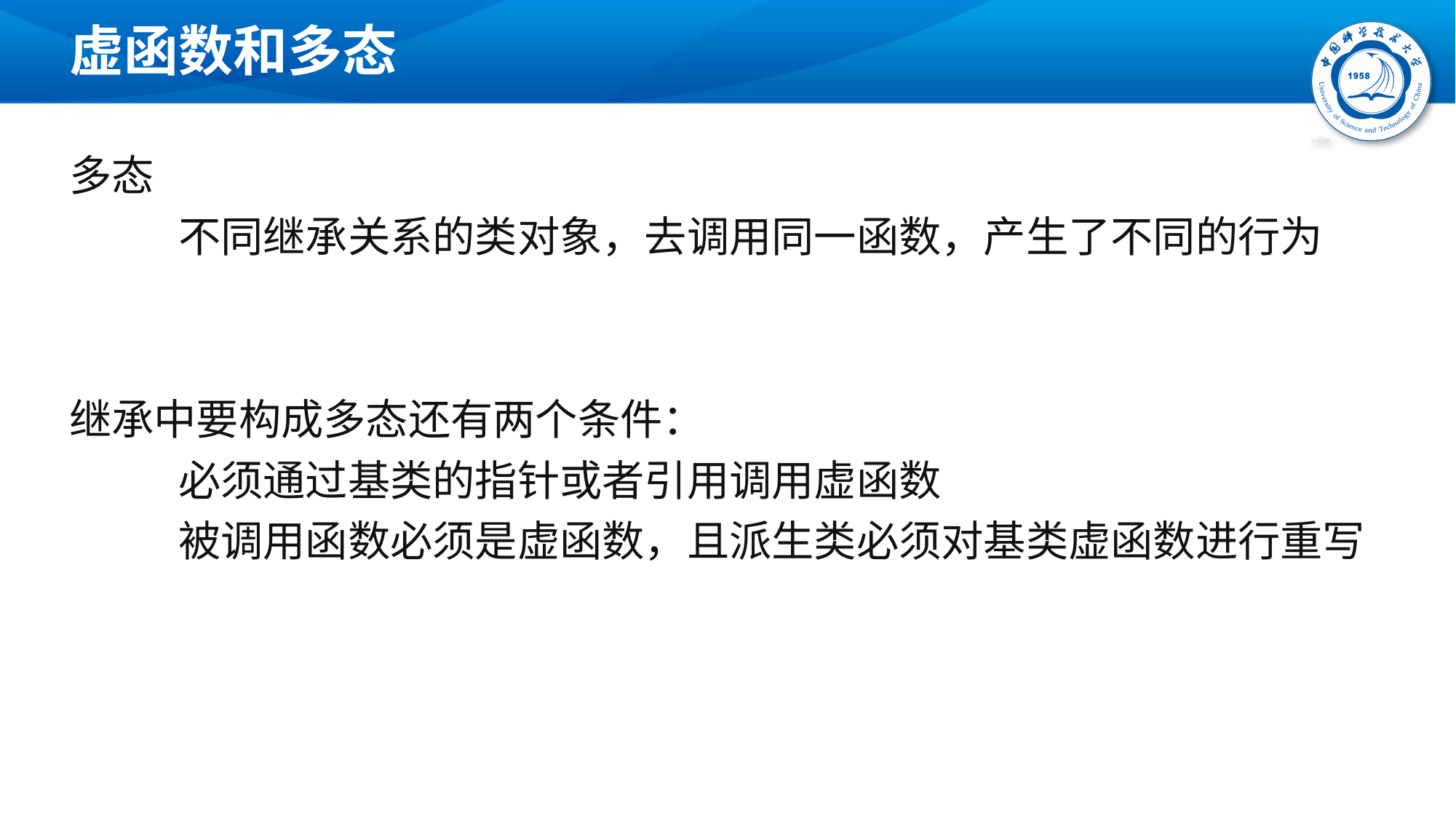

# 虚函数和多态
多态
	不同继承关系的类对象，去调用同一函数，产生了不同的行为

继承中要构成多态还有两个条件：
	必须通过基类的指针或者引用调用虚函数
	被调用函数必须是虚函数，且派生类必须对基类虚函数进行重写